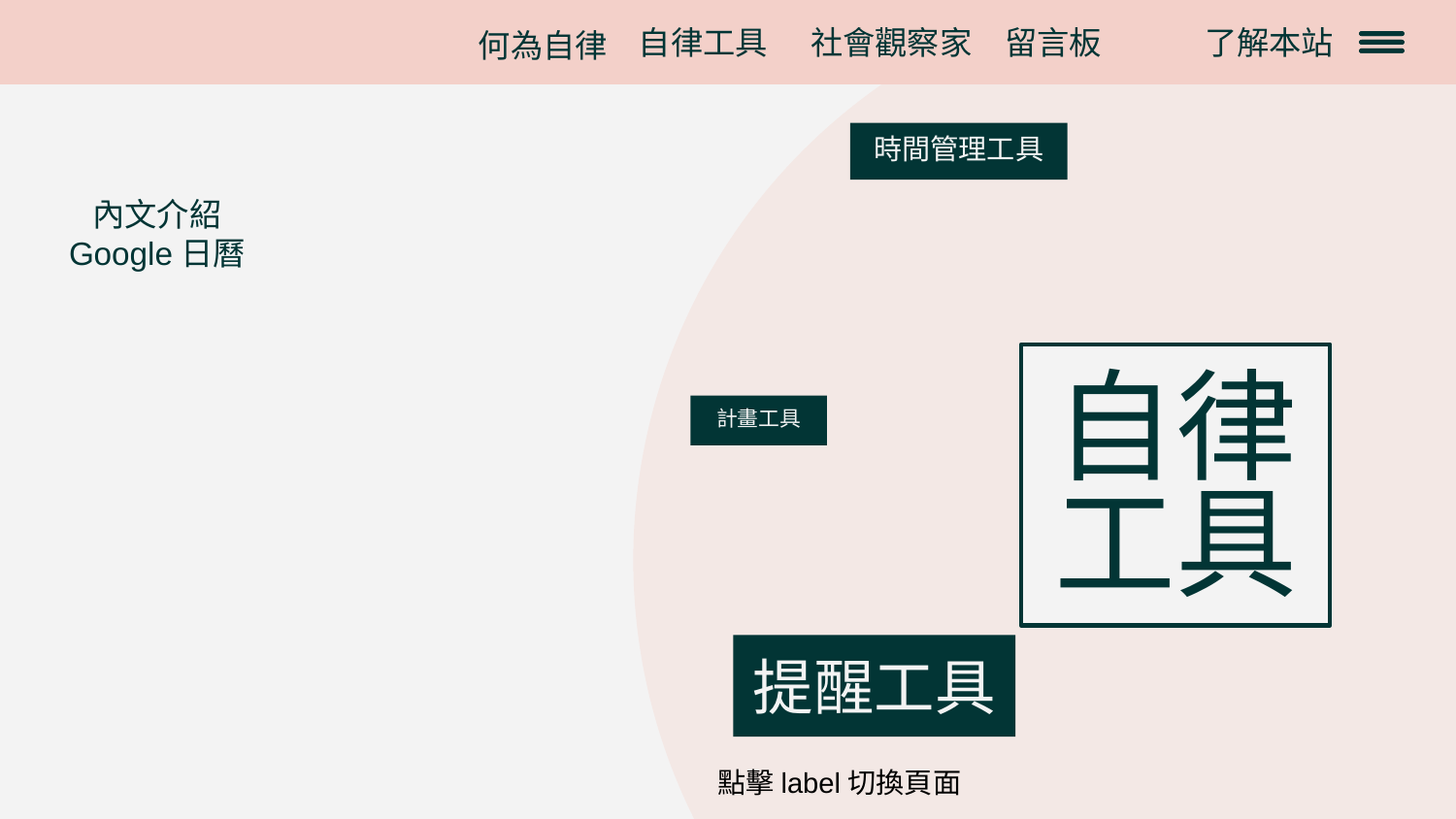

社會觀察家
留言板

自律工具
了解本站

何為自律
時間管理工具
內文介紹
Google日曆

自律工具
計畫工具
提醒工具
點擊label切換頁面